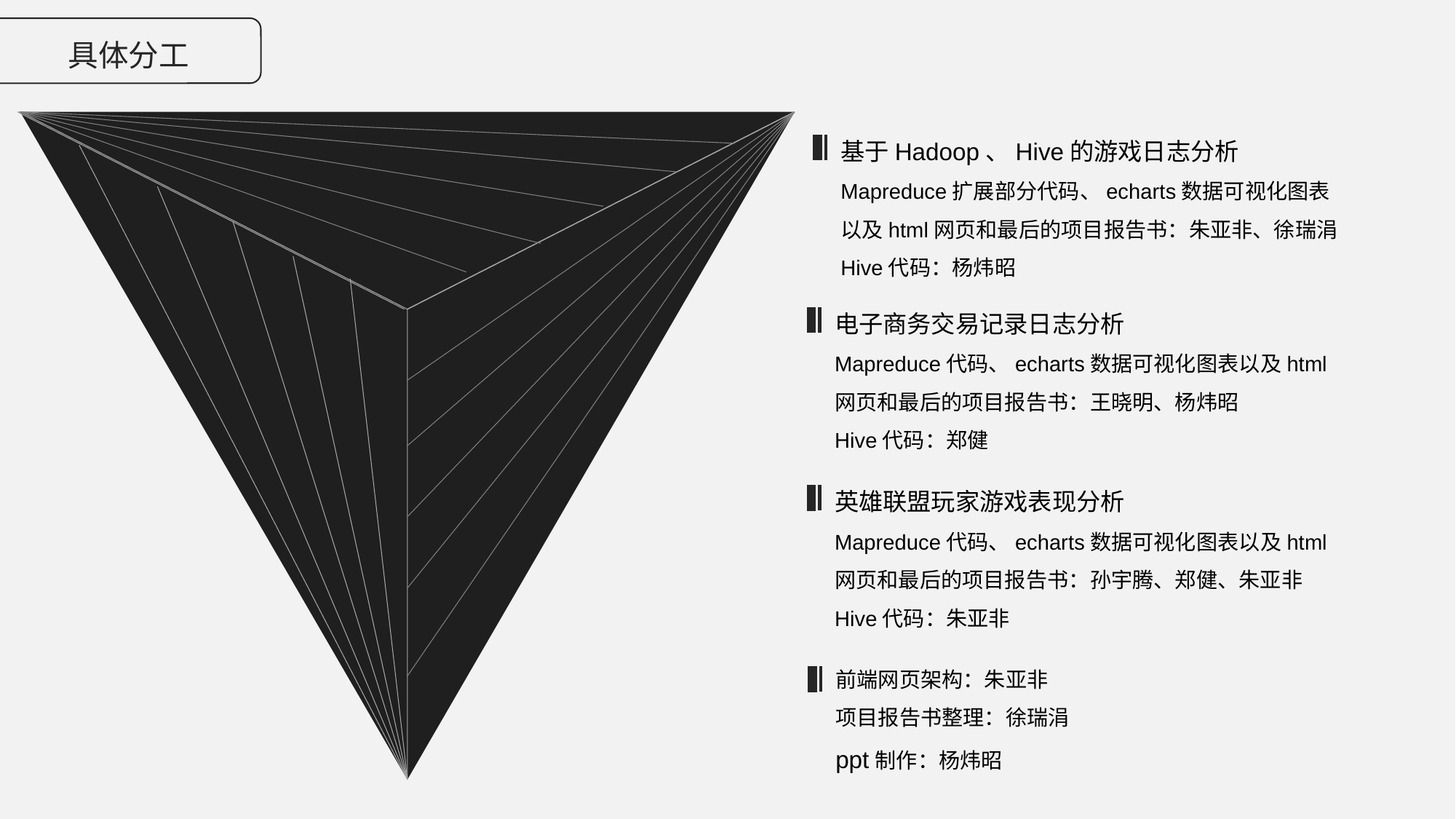

具体分工

基于Hadoop、Hive的游戏日志分析
Mapreduce扩展部分代码、echarts数据可视化图表以及html网页和最后的项目报告书：朱亚非、徐瑞涓
Hive代码：杨炜昭
电子商务交易记录日志分析
Mapreduce代码、echarts数据可视化图表以及html网页和最后的项目报告书：王晓明、杨炜昭
Hive代码：郑健
英雄联盟玩家游戏表现分析
Mapreduce代码、echarts数据可视化图表以及html网页和最后的项目报告书：孙宇腾、郑健、朱亚非
Hive代码：朱亚非
前端网页架构：朱亚非
项目报告书整理：徐瑞涓
ppt制作：杨炜昭